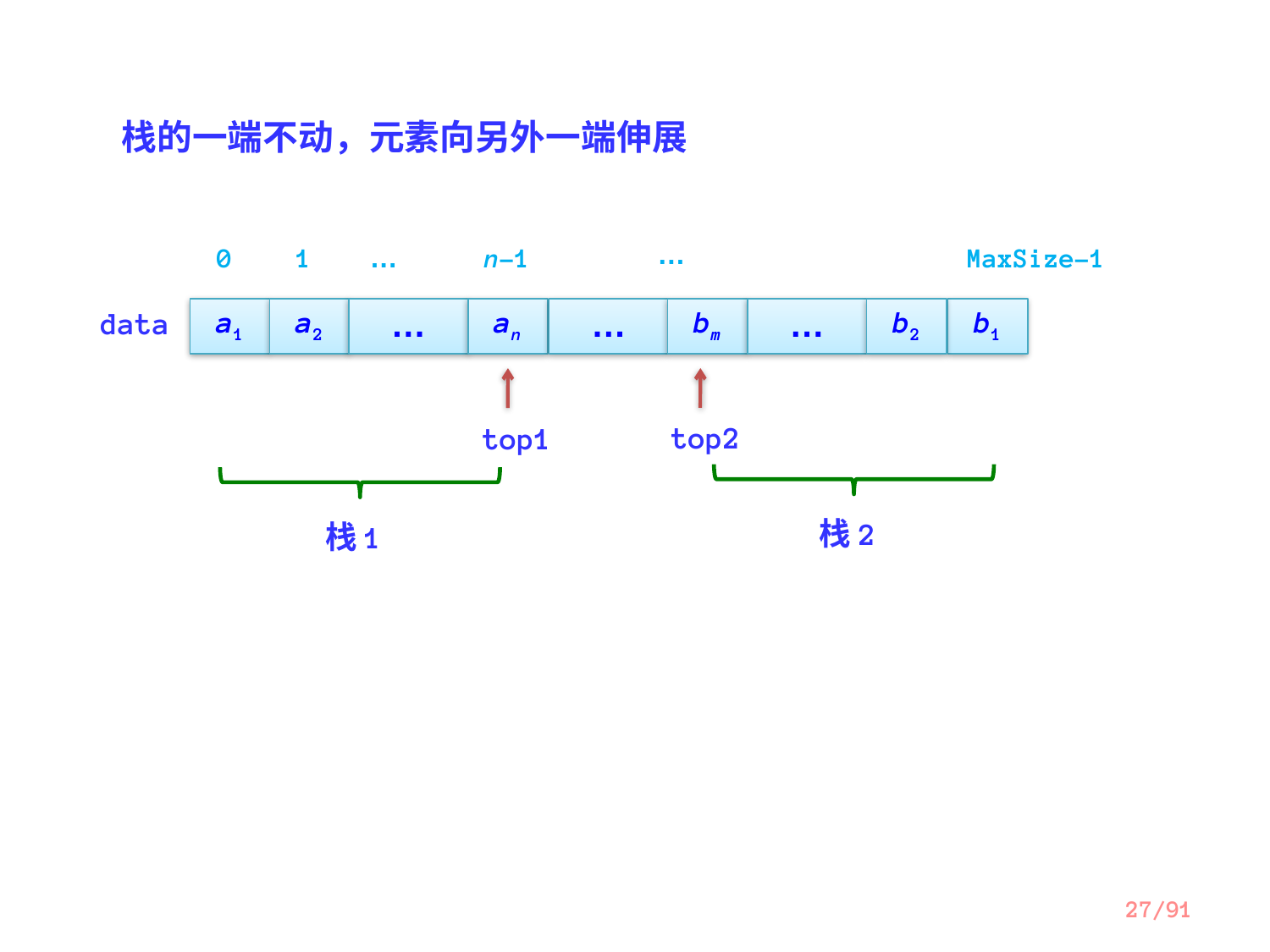

栈的一端不动，元素向另外一端伸展
…
0
1
…
MaxSize-1
n-1
a1
a2
…
an
…
bm
…
b2
b1
data
top2
top1

栈2

栈1
27/91